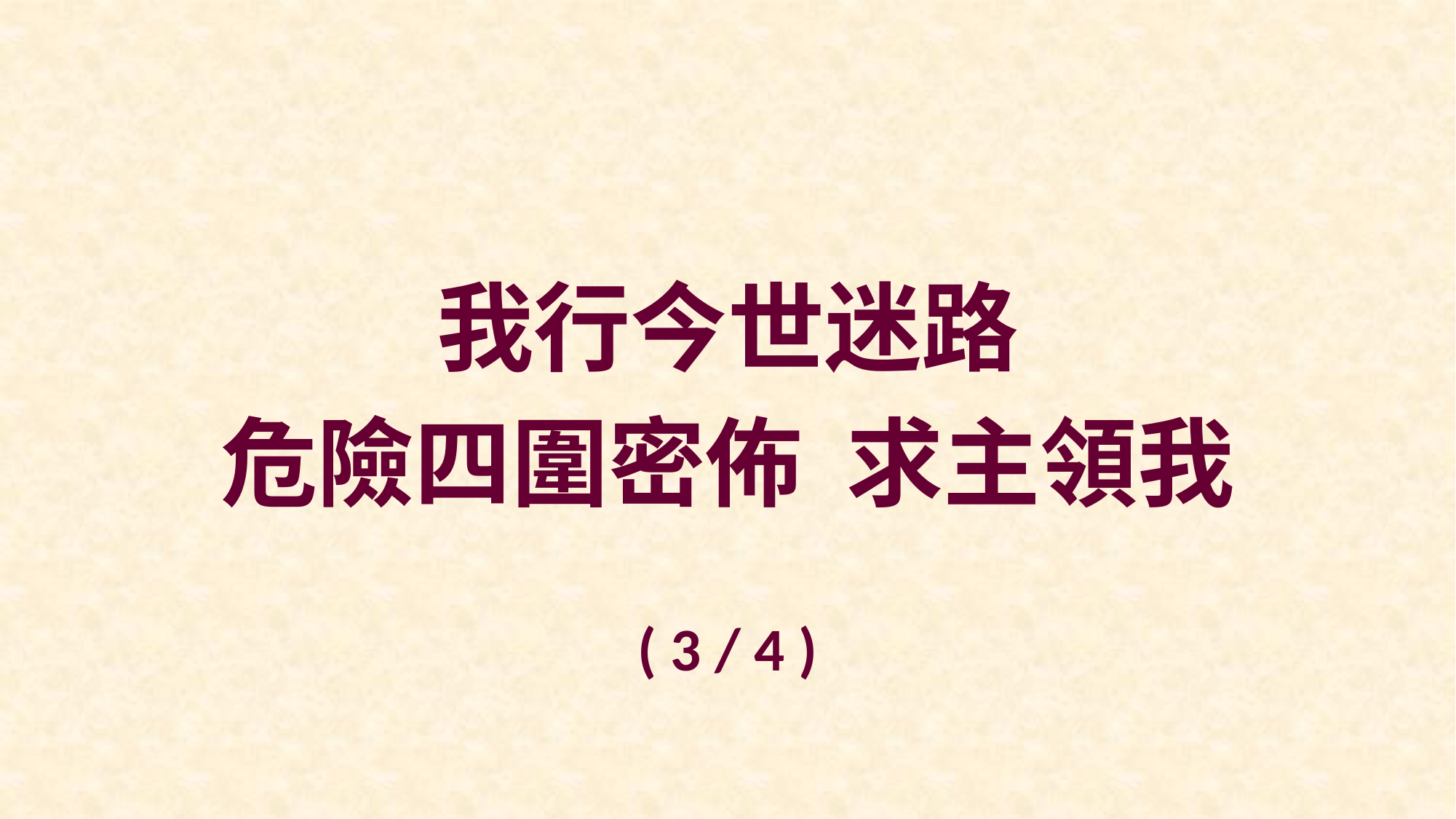

我行今世迷路
危險四圍密佈  求主領我
( 3 / 4 )